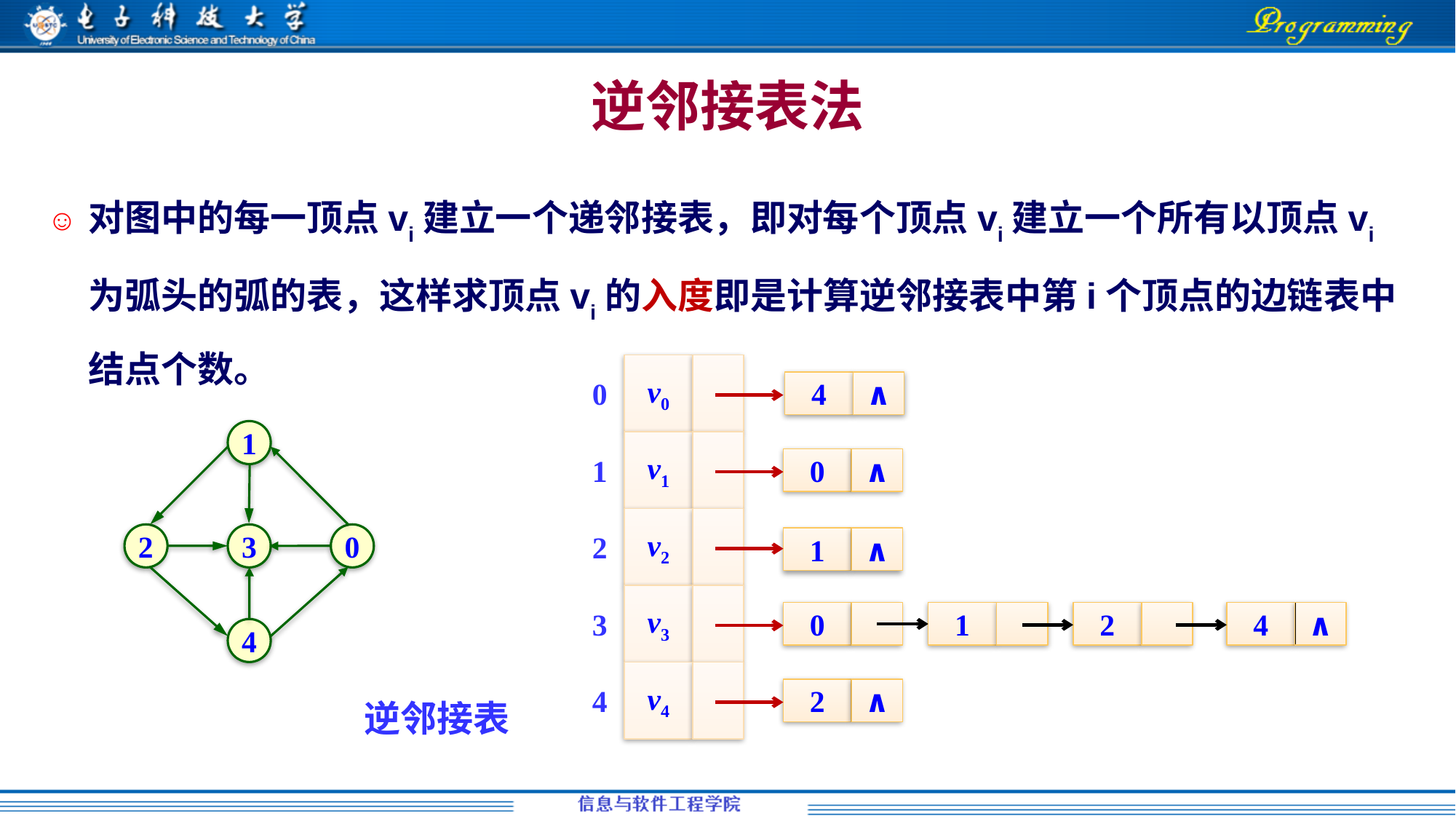

# 逆邻接表法
对图中的每一顶点vi建立一个递邻接表，即对每个顶点vi建立一个所有以顶点vi为弧头的弧的表，这样求顶点vi的入度即是计算逆邻接表中第i个顶点的边链表中结点个数。
v0

4
∧
0
v1

0
∧
1
v2

1
∧
2
v3

0

1

2

4
∧
3
v4

2
∧
4
1

2
3
0

4
逆邻接表